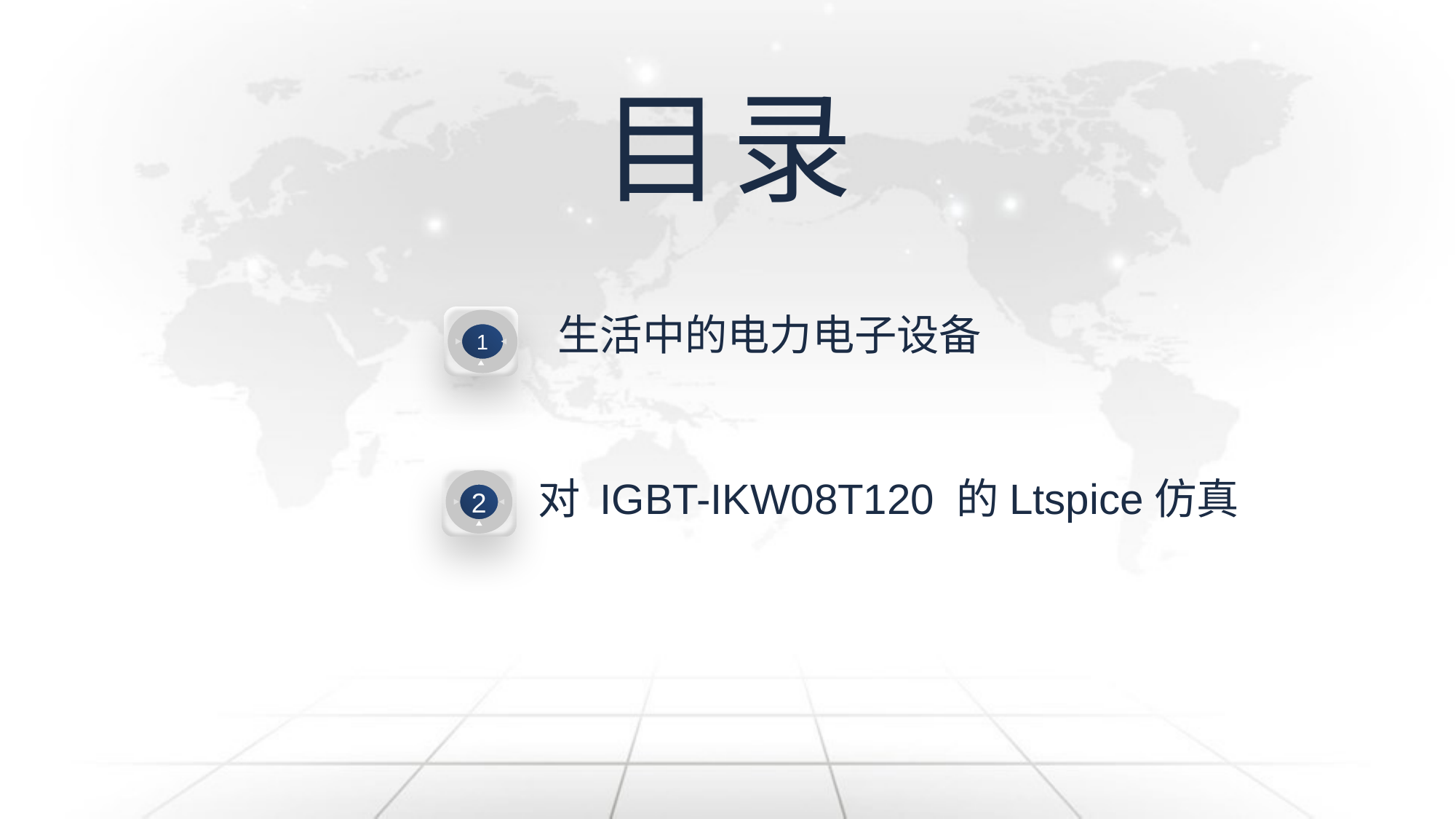

目录

1

生活中的电力电子设备

2

对 IGBT-IKW08T120 的Ltspice仿真